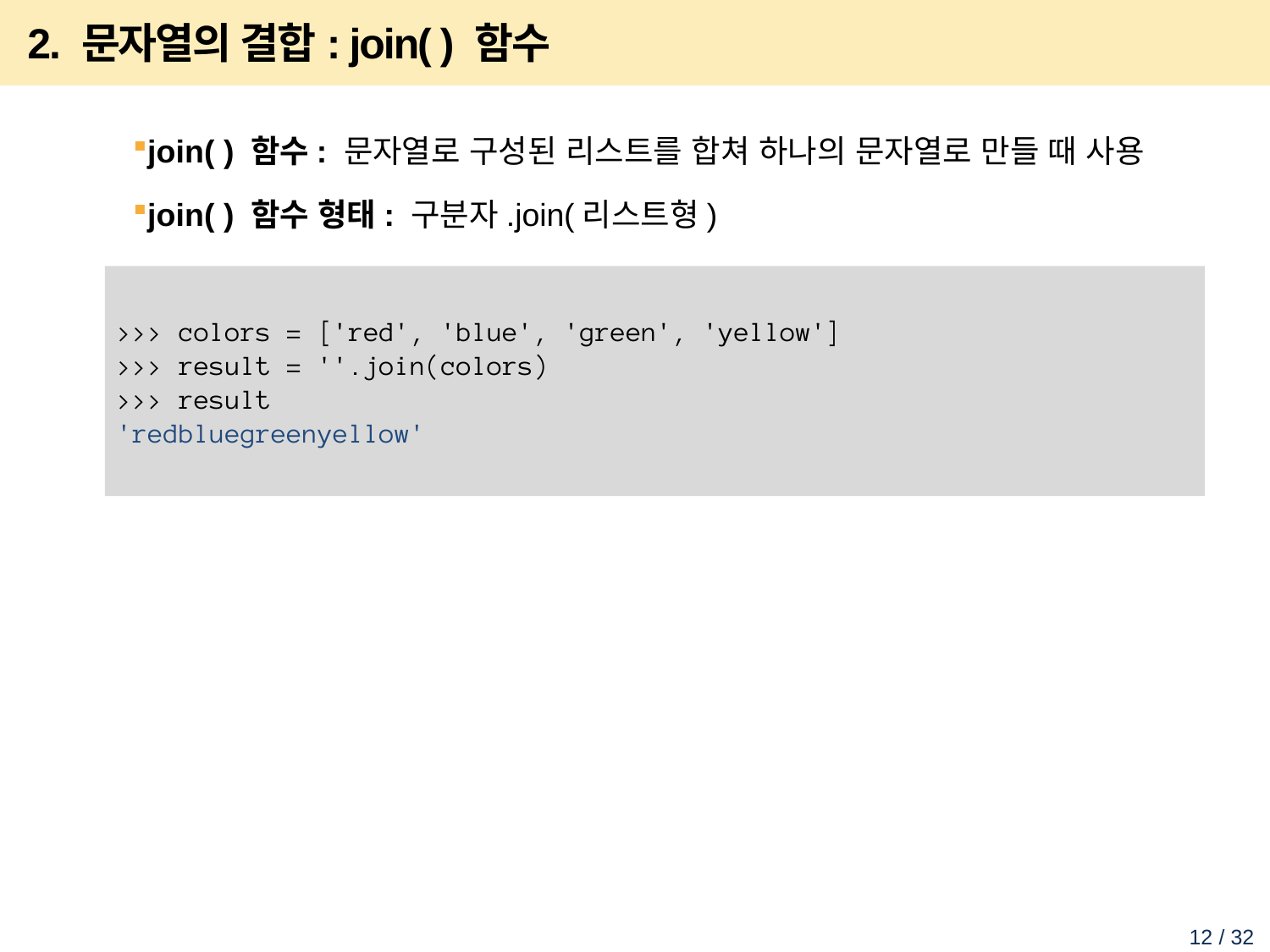

# 2. 문자열의 결합: join( ) 함수
join( ) 함수: 문자열로 구성된 리스트를 합쳐 하나의 문자열로 만들 때 사용
join( ) 함수 형태: 구분자.join(리스트형)

>>> colors = ['red', 'blue', 'green', 'yellow']
>>> result = ''.join(colors)
>>> result
'redbluegreenyellow'